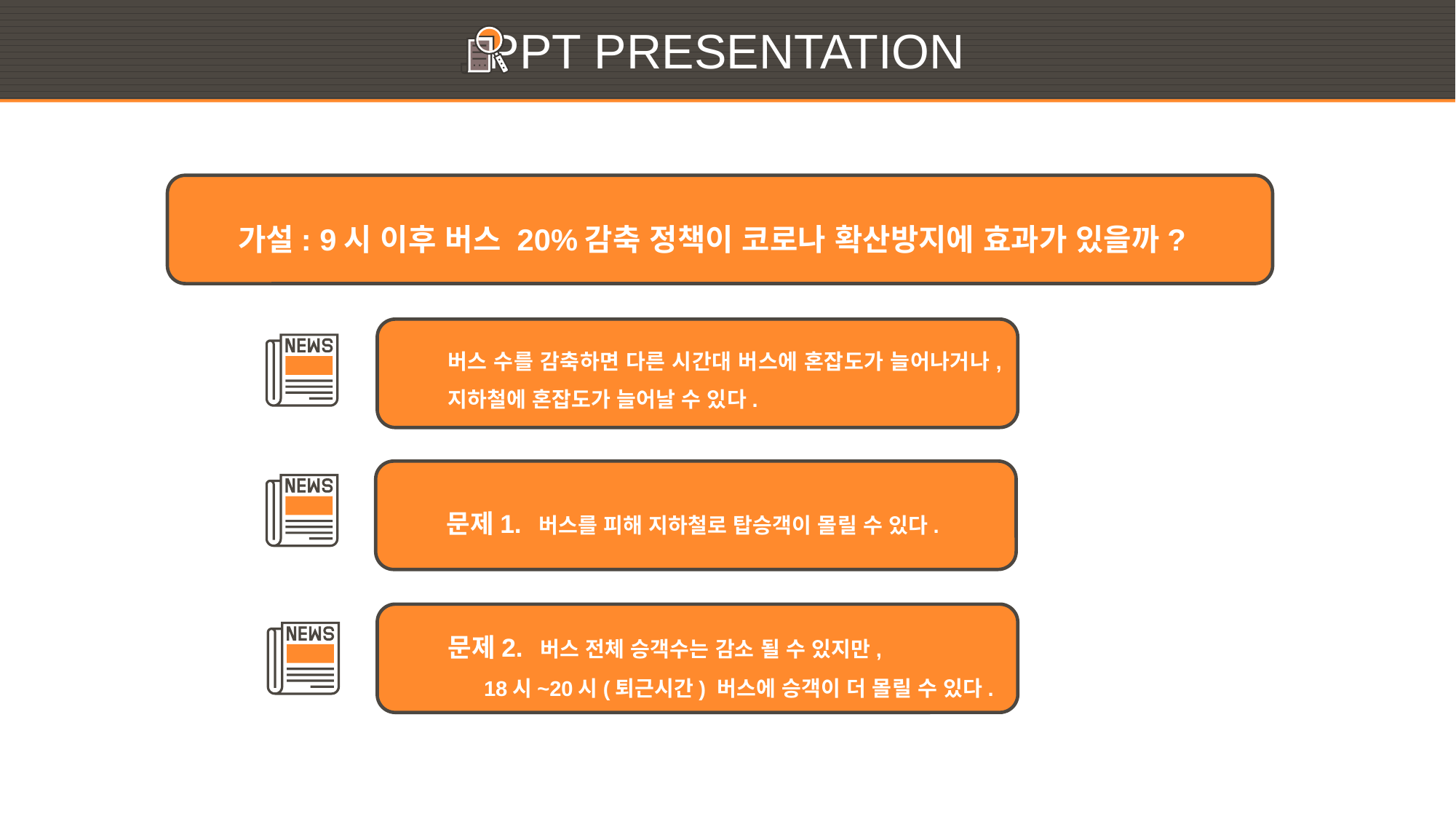

PPT PRESENTATION

가설: 9시 이후 버스 20%감축 정책이 코로나 확산방지에 효과가 있을까?
버스 수를 감축하면 다른 시간대 버스에 혼잡도가 늘어나거나, 지하철에 혼잡도가 늘어날 수 있다.

문제1.  버스를 피해 지하철로 탑승객이 몰릴 수 있다.

문제2.  버스 전체 승객수는 감소 될 수 있지만,
      18시~20시(퇴근시간) 버스에 승객이 더 몰릴 수 있다.